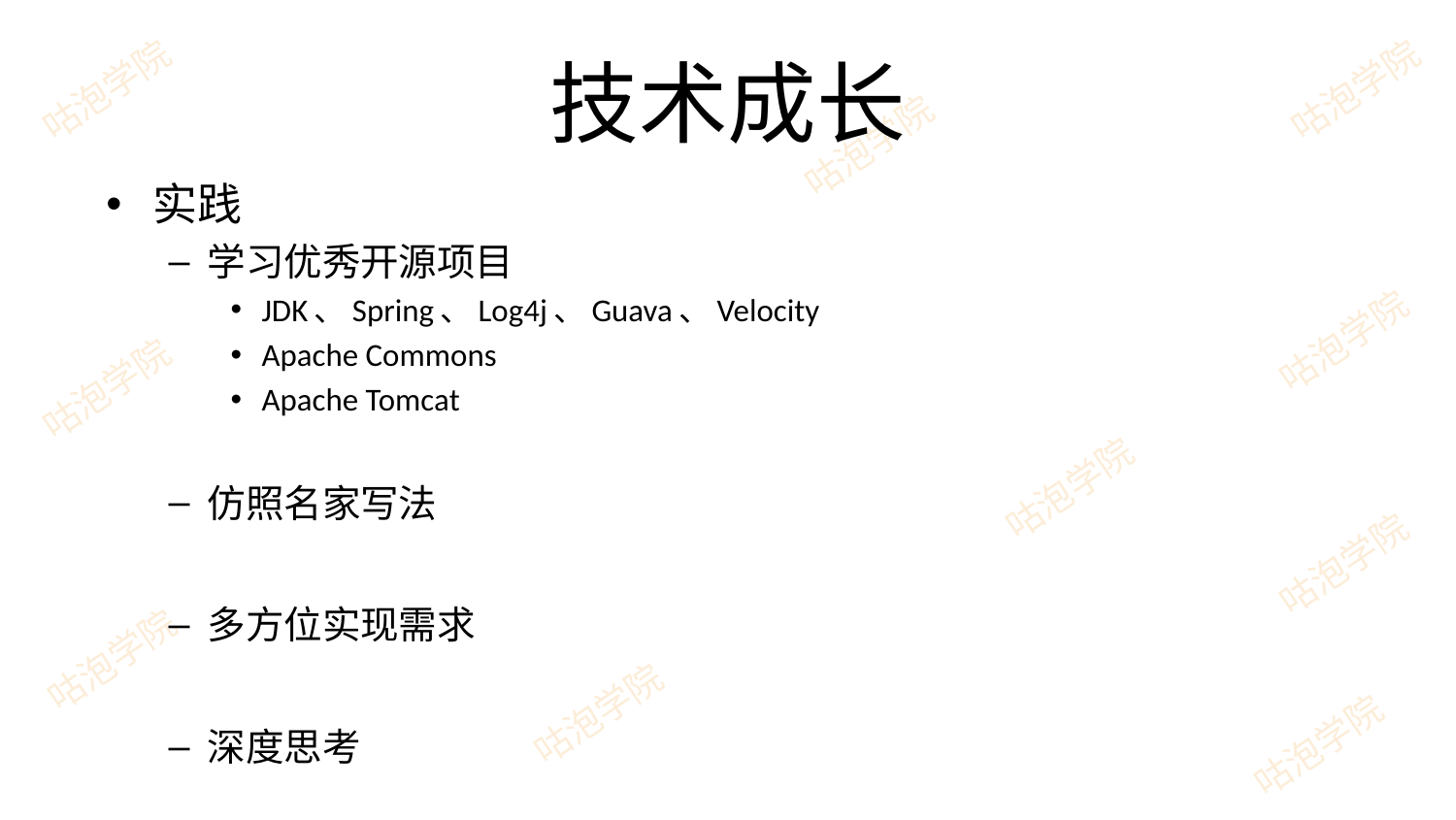

# 技术成长
实践
学习优秀开源项目
JDK、Spring、Log4j、Guava、Velocity
Apache Commons
Apache Tomcat

仿照名家写法

多方位实现需求

深度思考